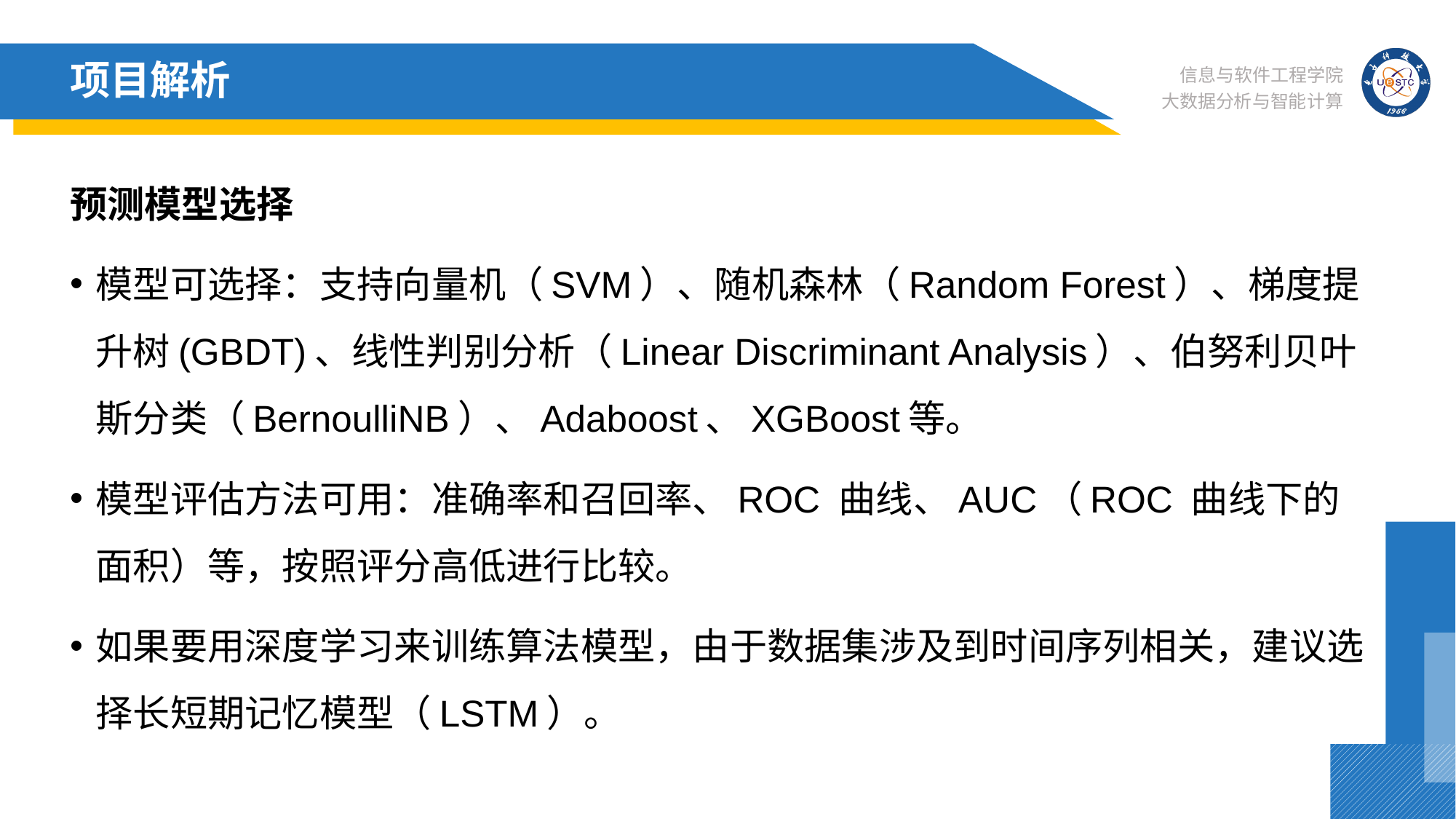

# 项目解析
预测模型选择
模型可选择：支持向量机（SVM）、随机森林（Random Forest）、梯度提升树(GBDT)、线性判别分析（Linear Discriminant Analysis）、伯努利贝叶斯分类（BernoulliNB）、Adaboost、XGBoost等。
模型评估方法可用：准确率和召回率、ROC 曲线、AUC（ROC 曲线下的面积）等，按照评分高低进行比较。
如果要用深度学习来训练算法模型，由于数据集涉及到时间序列相关，建议选择长短期记忆模型（LSTM）。